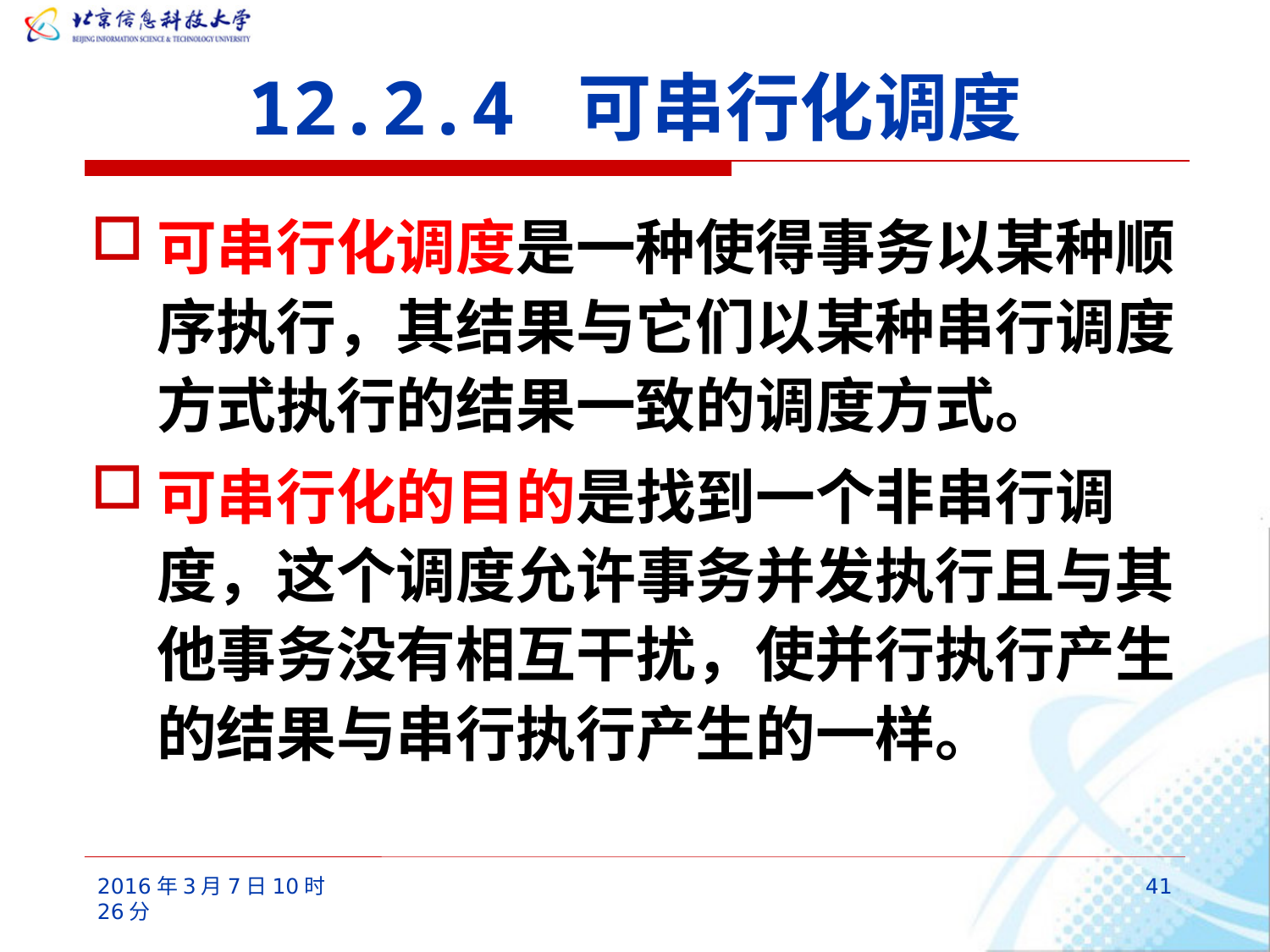

# 12.2.4 可串行化调度
可串行化调度是一种使得事务以某种顺序执行，其结果与它们以某种串行调度方式执行的结果一致的调度方式。
可串行化的目的是找到一个非串行调度，这个调度允许事务并发执行且与其他事务没有相互干扰，使并行执行产生的结果与串行执行产生的一样。
2016年3月7日10时26分
41